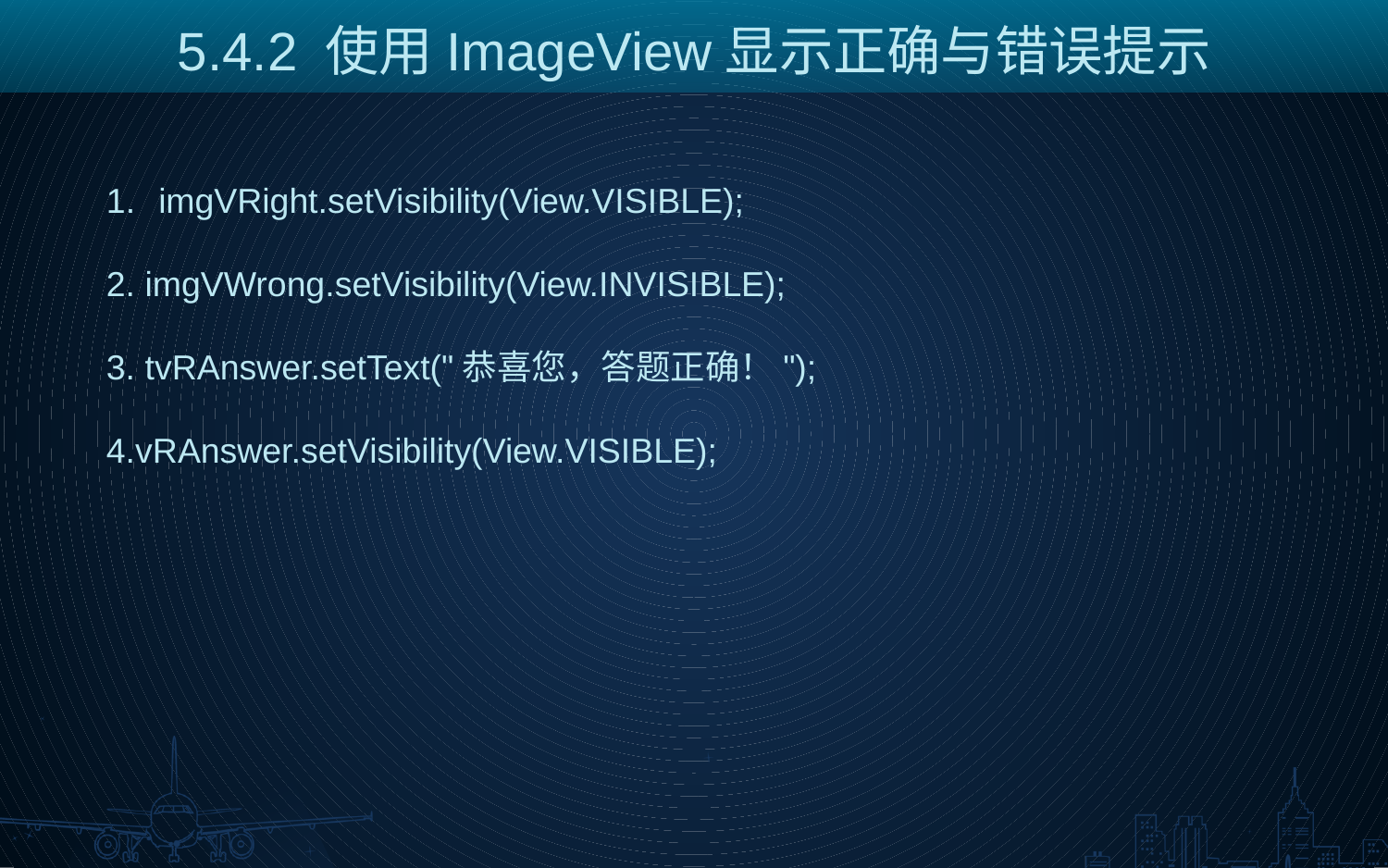

5.4.2 使用ImageView显示正确与错误提示
imgVRight.setVisibility(View.VISIBLE);

2. imgVWrong.setVisibility(View.INVISIBLE);

3. tvRAnswer.setText("恭喜您，答题正确！");

4.vRAnswer.setVisibility(View.VISIBLE);